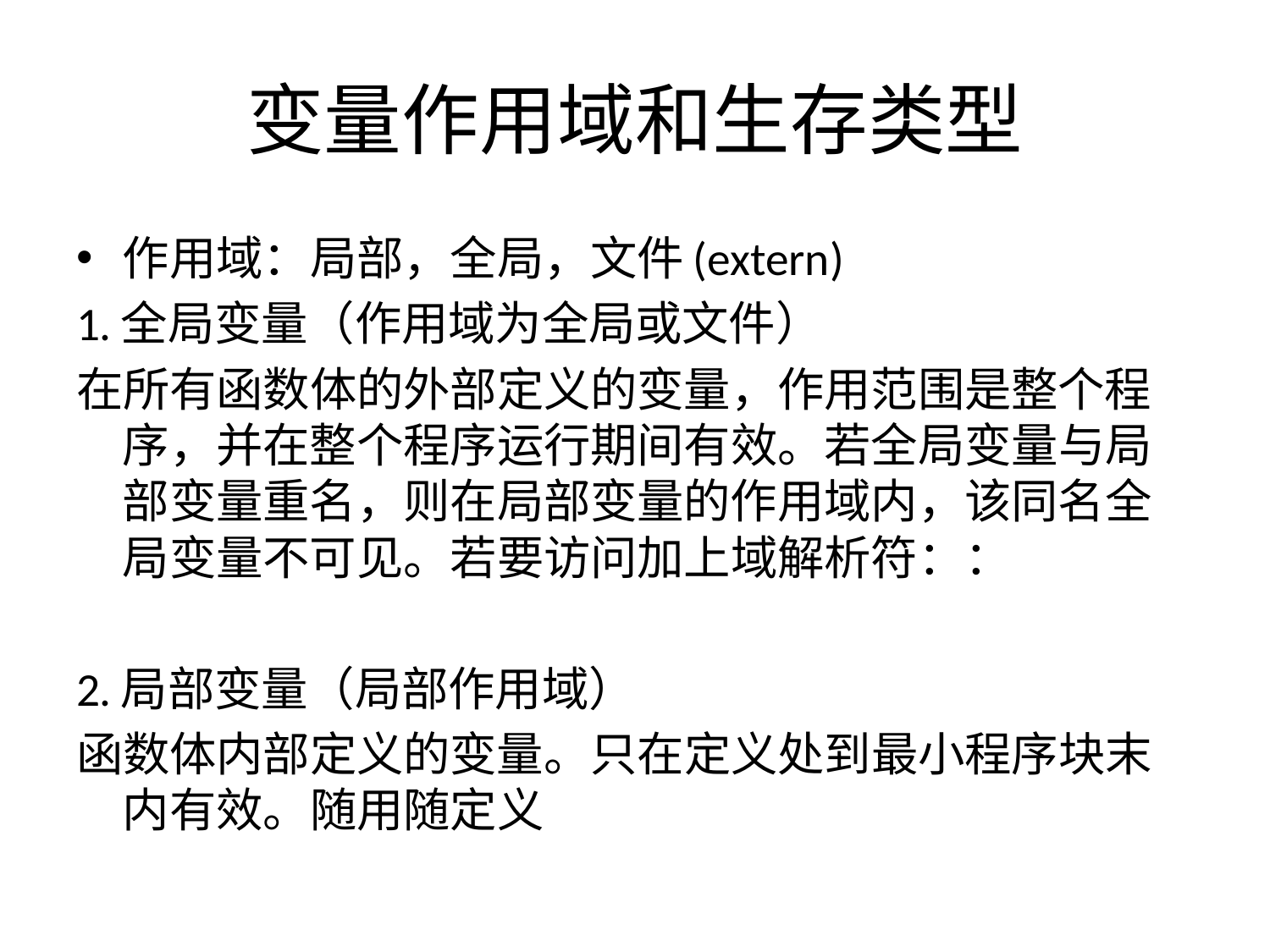

# 变量作用域和生存类型
作用域：局部，全局，文件(extern)
1.全局变量（作用域为全局或文件）
在所有函数体的外部定义的变量，作用范围是整个程序，并在整个程序运行期间有效。若全局变量与局部变量重名，则在局部变量的作用域内，该同名全局变量不可见。若要访问加上域解析符：：

2.局部变量（局部作用域）
函数体内部定义的变量。只在定义处到最小程序块末内有效。随用随定义